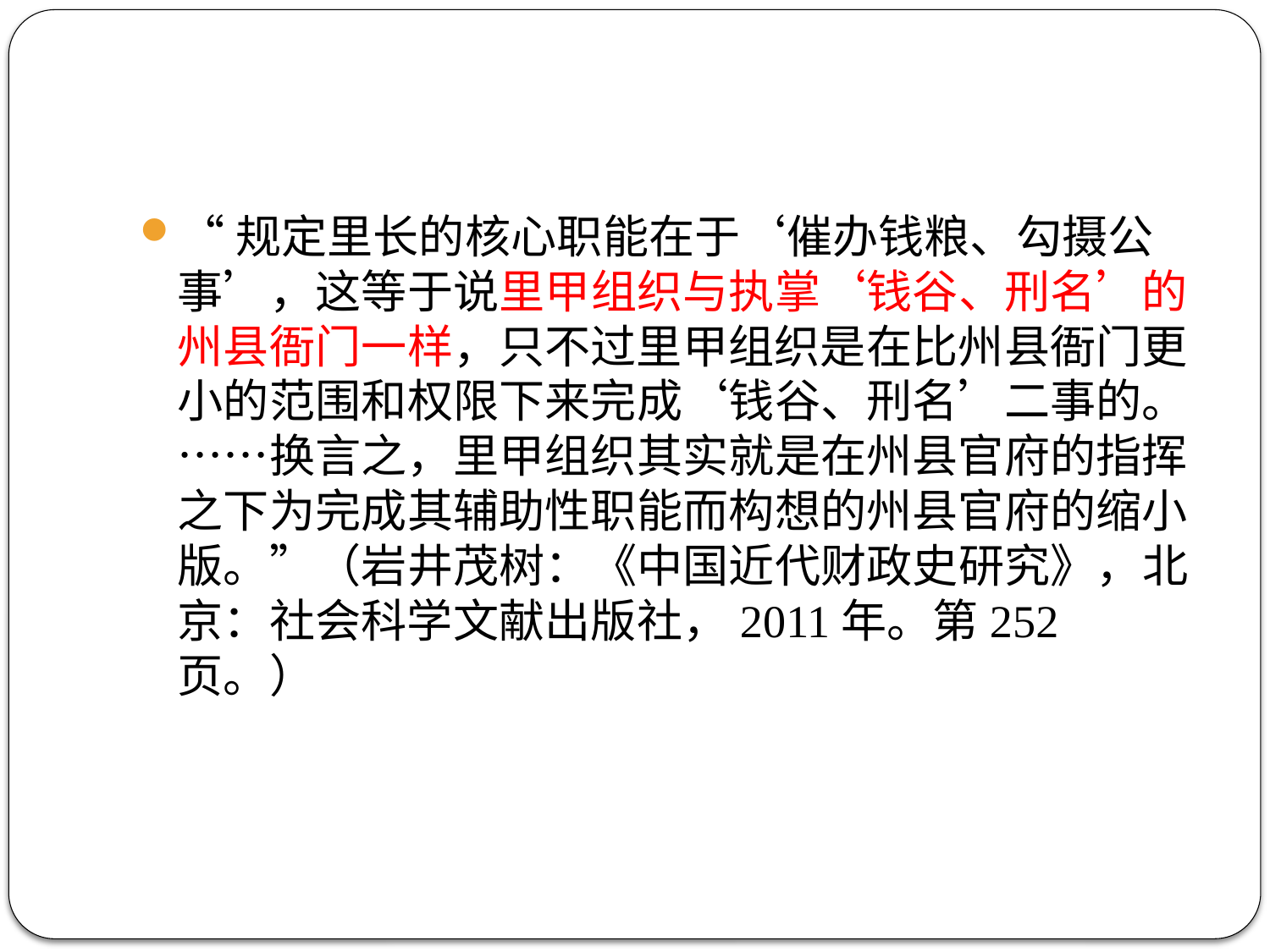

#
“规定里长的核心职能在于‘催办钱粮、勾摄公事’，这等于说里甲组织与执掌‘钱谷、刑名’的州县衙门一样，只不过里甲组织是在比州县衙门更小的范围和权限下来完成‘钱谷、刑名’二事的。……换言之，里甲组织其实就是在州县官府的指挥之下为完成其辅助性职能而构想的州县官府的缩小版。”（岩井茂树：《中国近代财政史研究》，北京：社会科学文献出版社，2011年。第252页。）